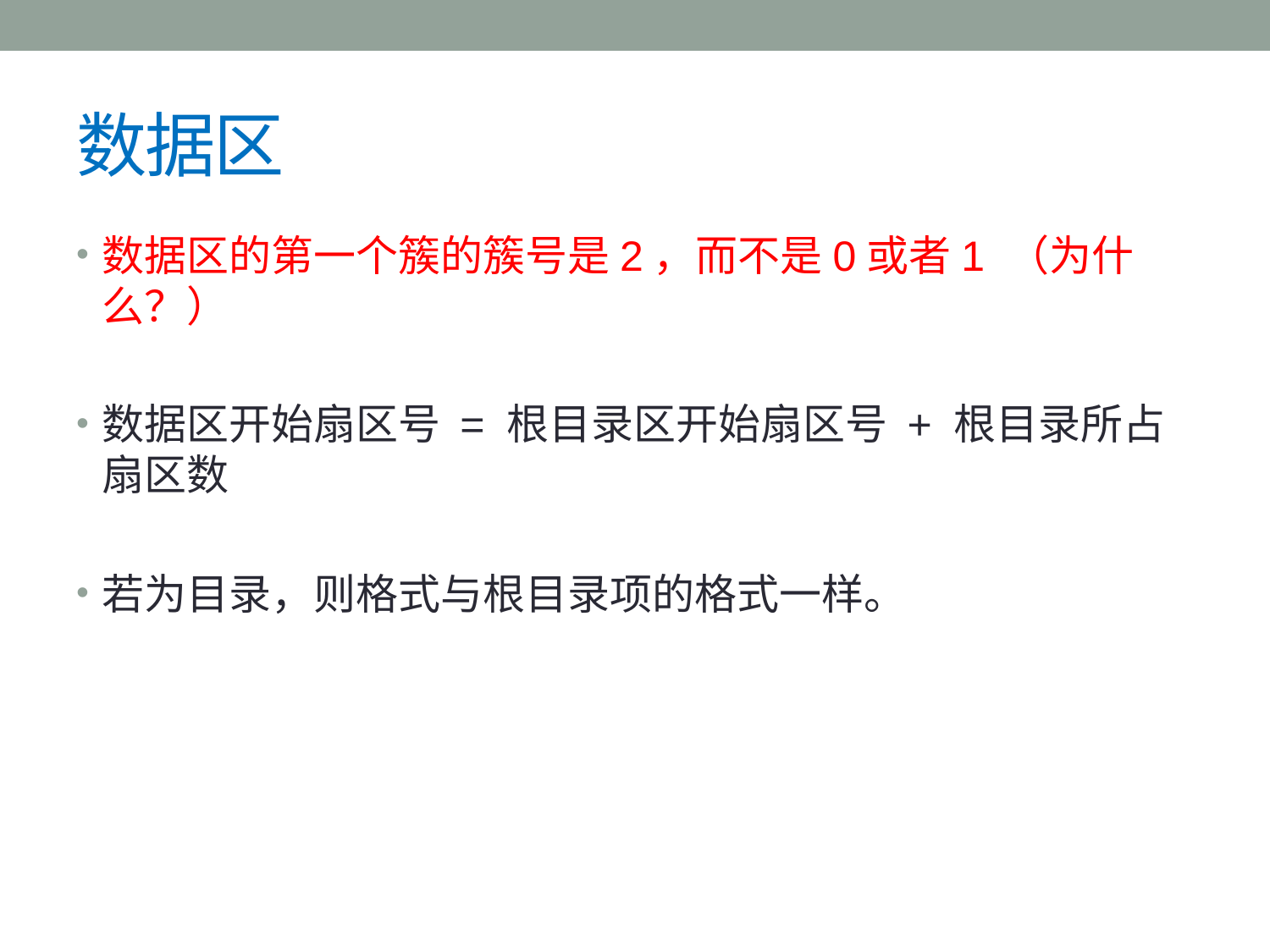

# 数据区
数据区的第一个簇的簇号是2，而不是0或者1 （为什么？）

数据区开始扇区号 = 根目录区开始扇区号 + 根目录所占扇区数

若为目录，则格式与根目录项的格式一样。